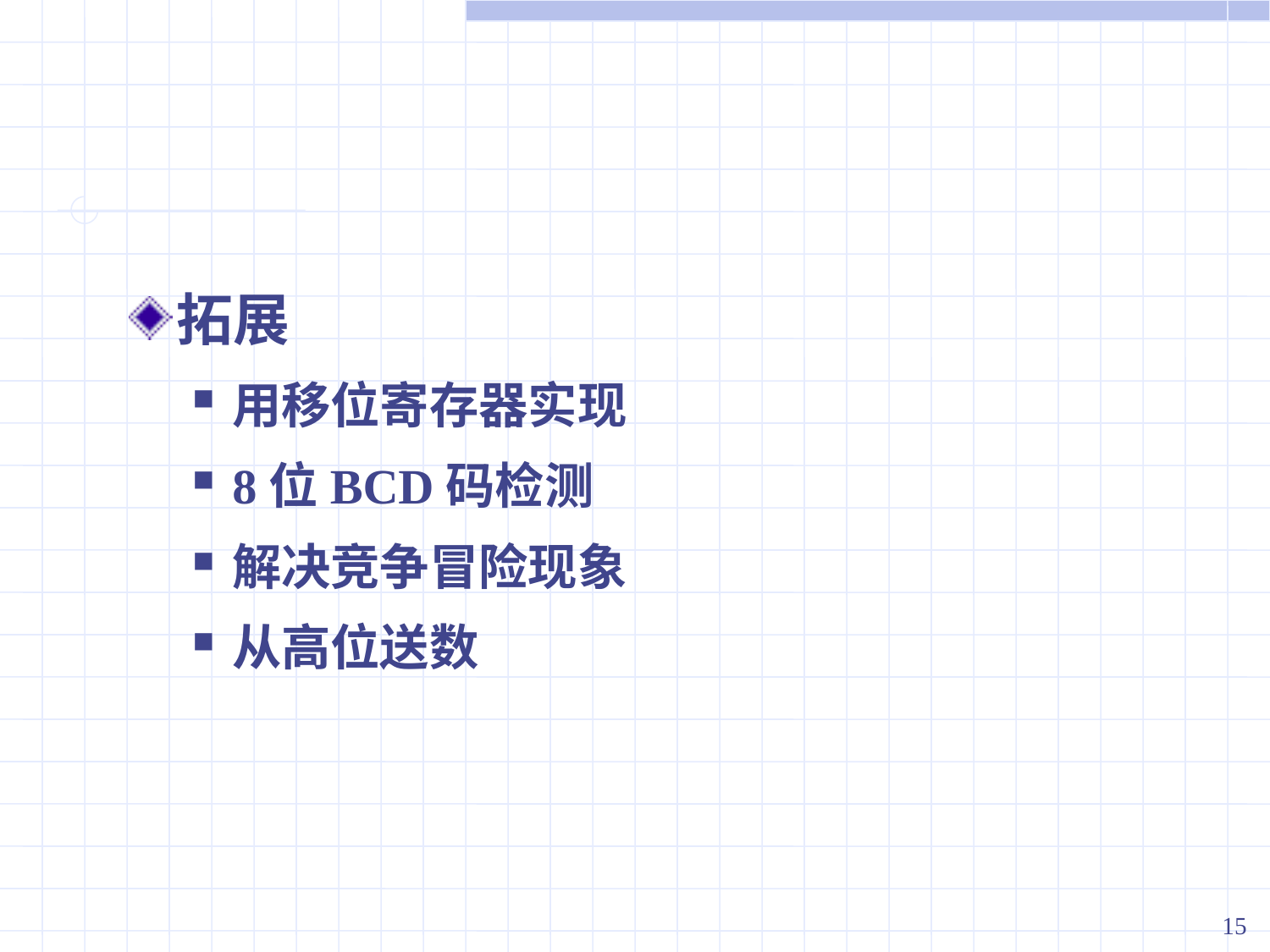

#
拓展
用移位寄存器实现
8位BCD码检测
解决竞争冒险现象
从高位送数
15